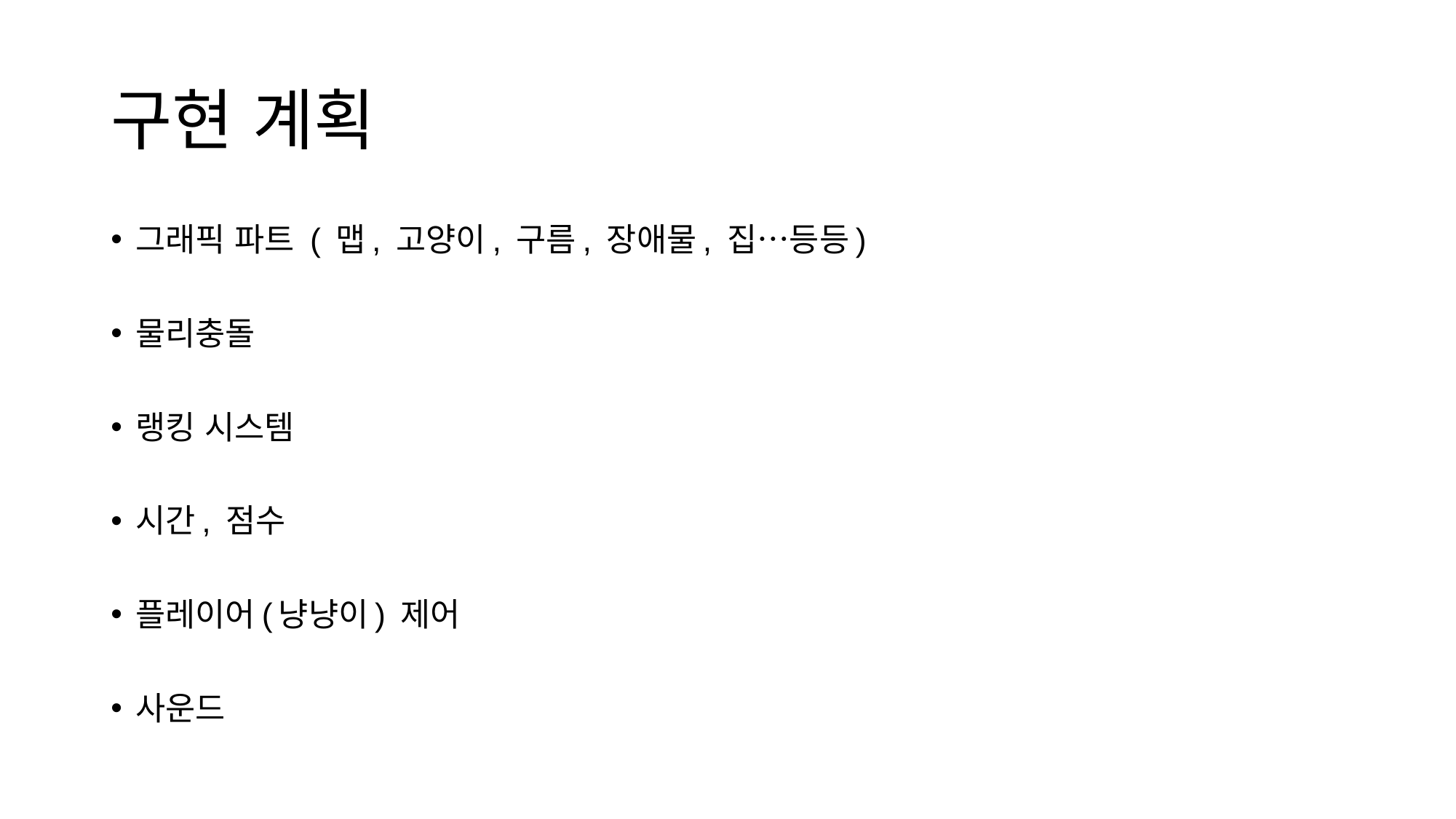

# 구현 계획
그래픽 파트 ( 맵, 고양이, 구름, 장애물, 집…등등)

물리충돌

랭킹 시스템

시간, 점수

플레이어(냥냥이) 제어

사운드